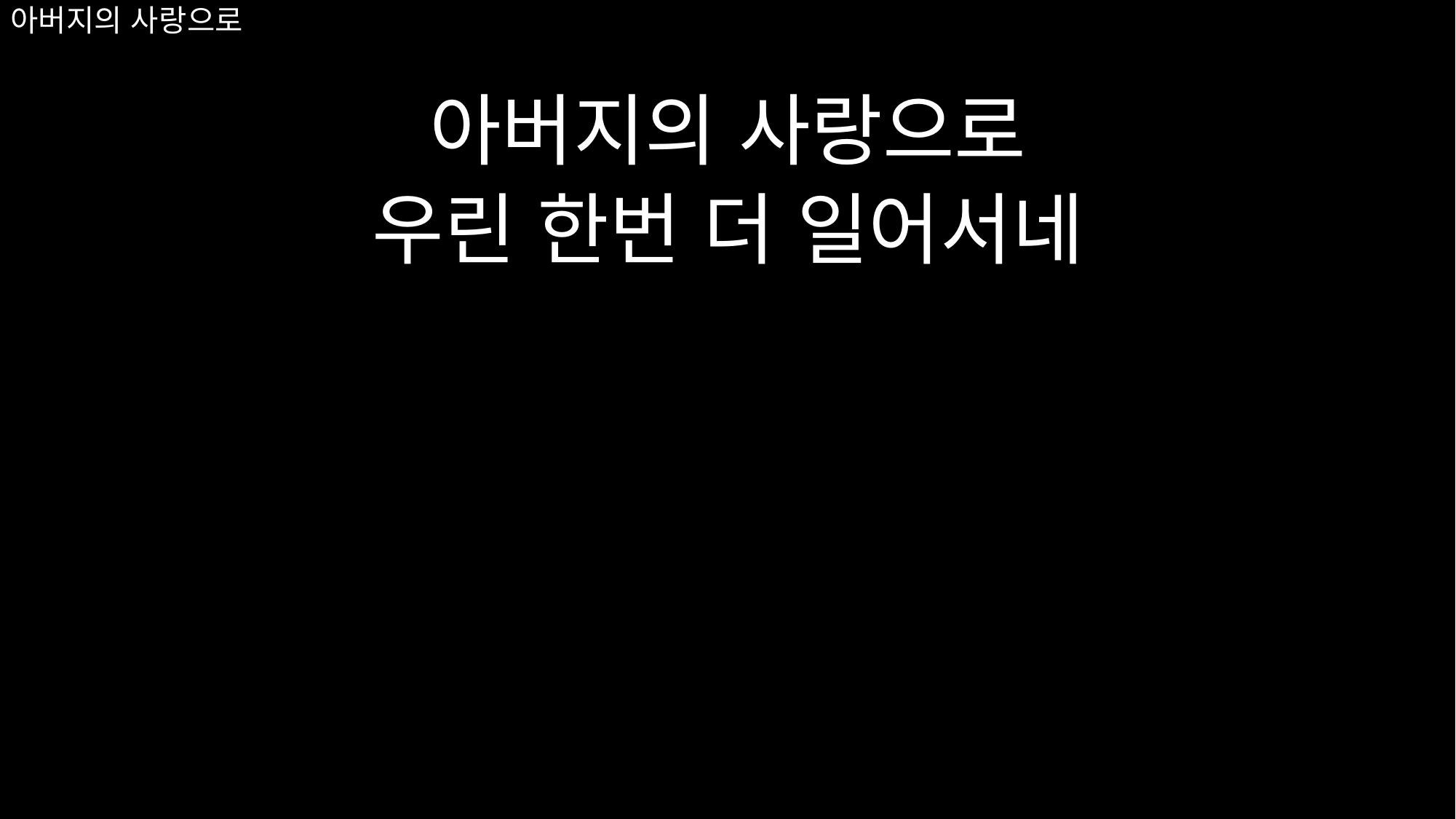

아버지의 사랑으로
우린 한번 더 일어서네

# 아버지의 사랑으로